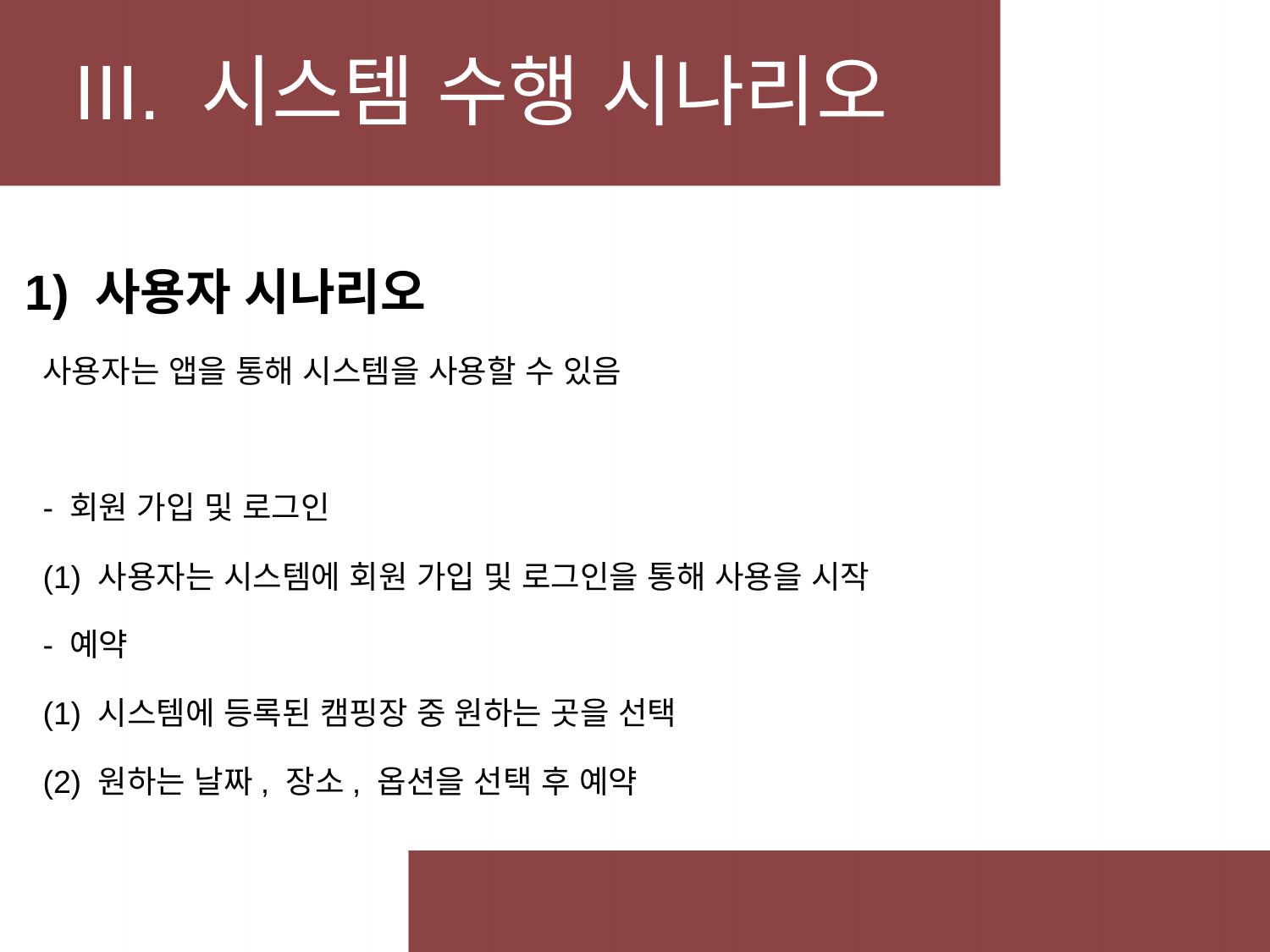

# III. 시스템 수행 시나리오
1) 사용자 시나리오
사용자는 앱을 통해 시스템을 사용할 수 있음
- 회원 가입 및 로그인
(1) 사용자는 시스템에 회원 가입 및 로그인을 통해 사용을 시작
- 예약
(1) 시스템에 등록된 캠핑장 중 원하는 곳을 선택
(2) 원하는 날짜, 장소, 옵션을 선택 후 예약